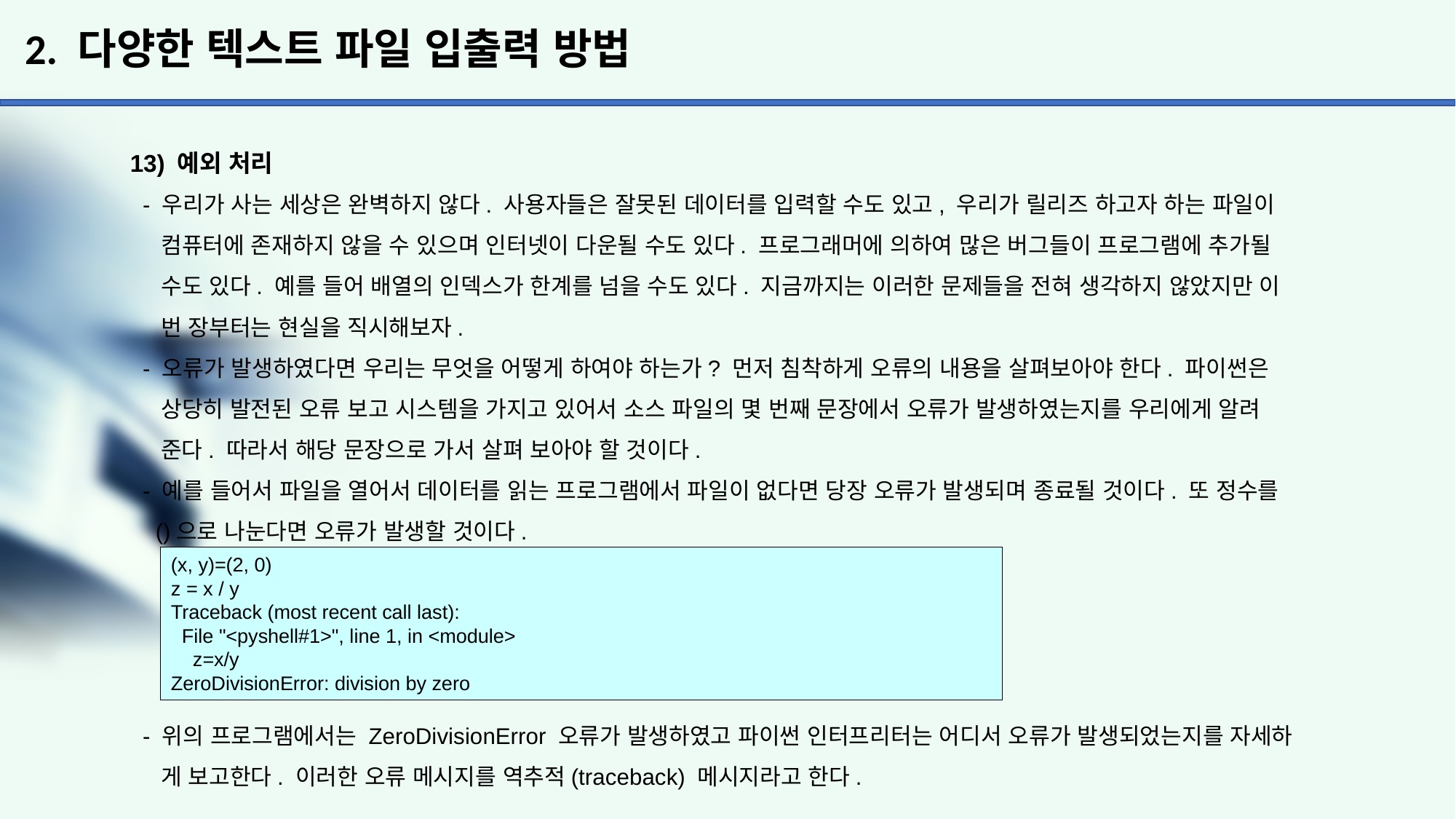

# 2. 다양한 텍스트 파일 입출력 방법
13) 예외 처리
  - 우리가 사는 세상은 완벽하지 않다. 사용자들은 잘못된 데이터를 입력할 수도 있고, 우리가 릴리즈 하고자 하는 파일이
    컴퓨터에 존재하지 않을 수 있으며 인터넷이 다운될 수도 있다. 프로그래머에 의하여 많은 버그들이 프로그램에 추가될
    수도 있다. 예를 들어 배열의 인덱스가 한계를 넘을 수도 있다. 지금까지는 이러한 문제들을 전혀 생각하지 않았지만 이
    번 장부터는 현실을 직시해보자.
  - 오류가 발생하였다면 우리는 무엇을 어떻게 하여야 하는가? 먼저 침착하게 오류의 내용을 살펴보아야 한다. 파이썬은
    상당히 발전된 오류 보고 시스템을 가지고 있어서 소스 파일의 몇 번째 문장에서 오류가 발생하였는지를 우리에게 알려
    준다. 따라서 해당 문장으로 가서 살펴 보아야 할 것이다.
  - 예를 들어서 파일을 열어서 데이터를 읽는 프로그램에서 파일이 없다면 당장 오류가 발생되며 종료될 것이다. 또 정수를
    ()으로 나눈다면 오류가 발생할 것이다.

  - 위의 프로그램에서는 ZeroDivisionError 오류가 발생하였고 파이썬 인터프리터는 어디서 오류가 발생되었는지를 자세하
    게 보고한다. 이러한 오류 메시지를 역추적(traceback) 메시지라고 한다.
(x, y)=(2, 0)
z = x / y
Traceback (most recent call last):
  File "<pyshell#1>", line 1, in <module>
    z=x/y
ZeroDivisionError: division by zero